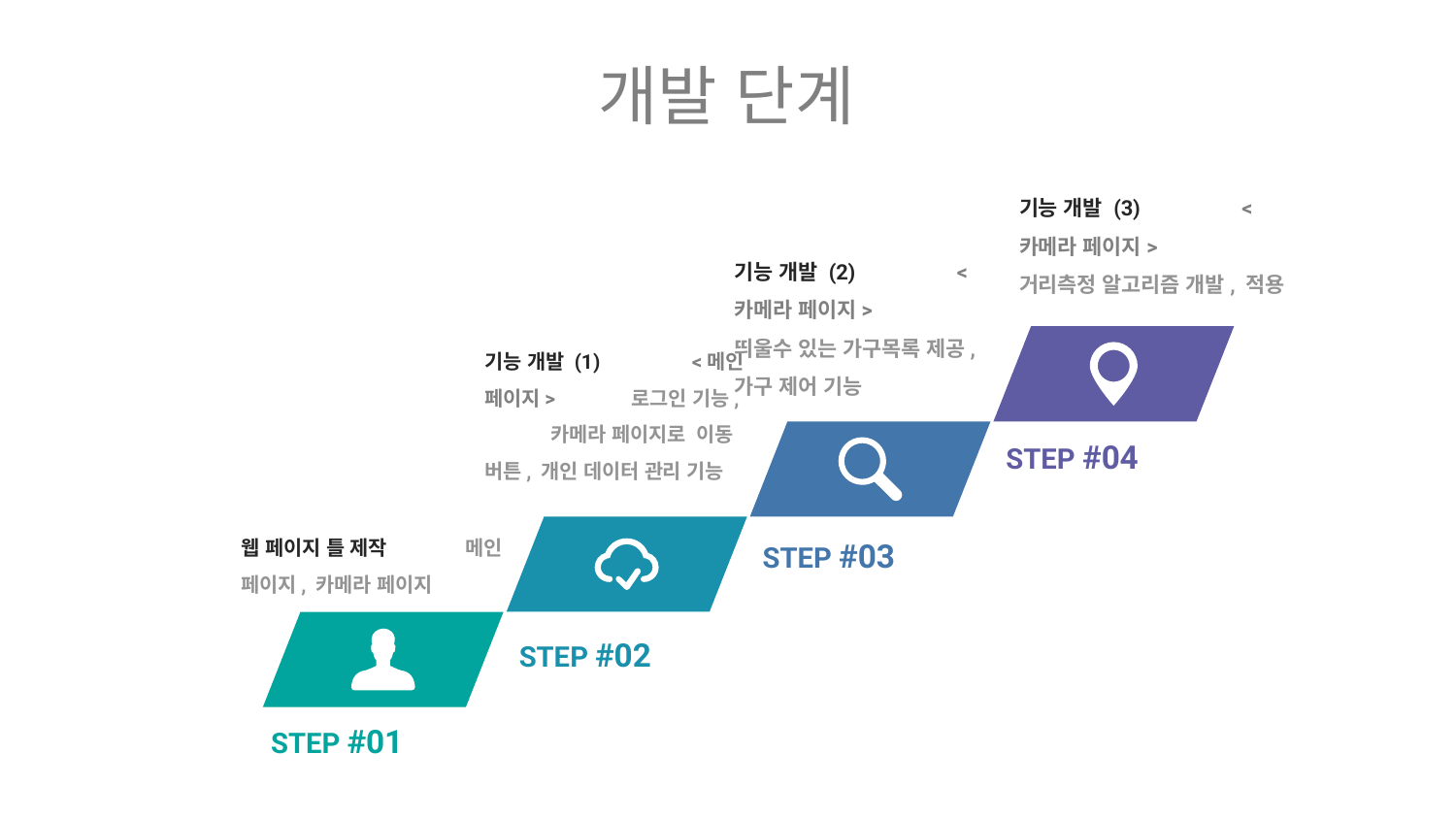

# 개발 단계
기능 개발 (3)                   <카메라 페이지>             거리측정 알고리즘 개발, 적용

기능 개발 (2)                   <카메라 페이지>             띄울수 있는 가구목록 제공, 가구 제어 기능
기능 개발 (1)                  <메인 페이지>              로그인 기능,              카메라 페이지로  이동 버튼, 개인 데이터 관리 기능

STEP #04

웹 페이지 틀 제작              메인 페이지, 카메라 페이지
STEP #03

STEP #02
STEP #01